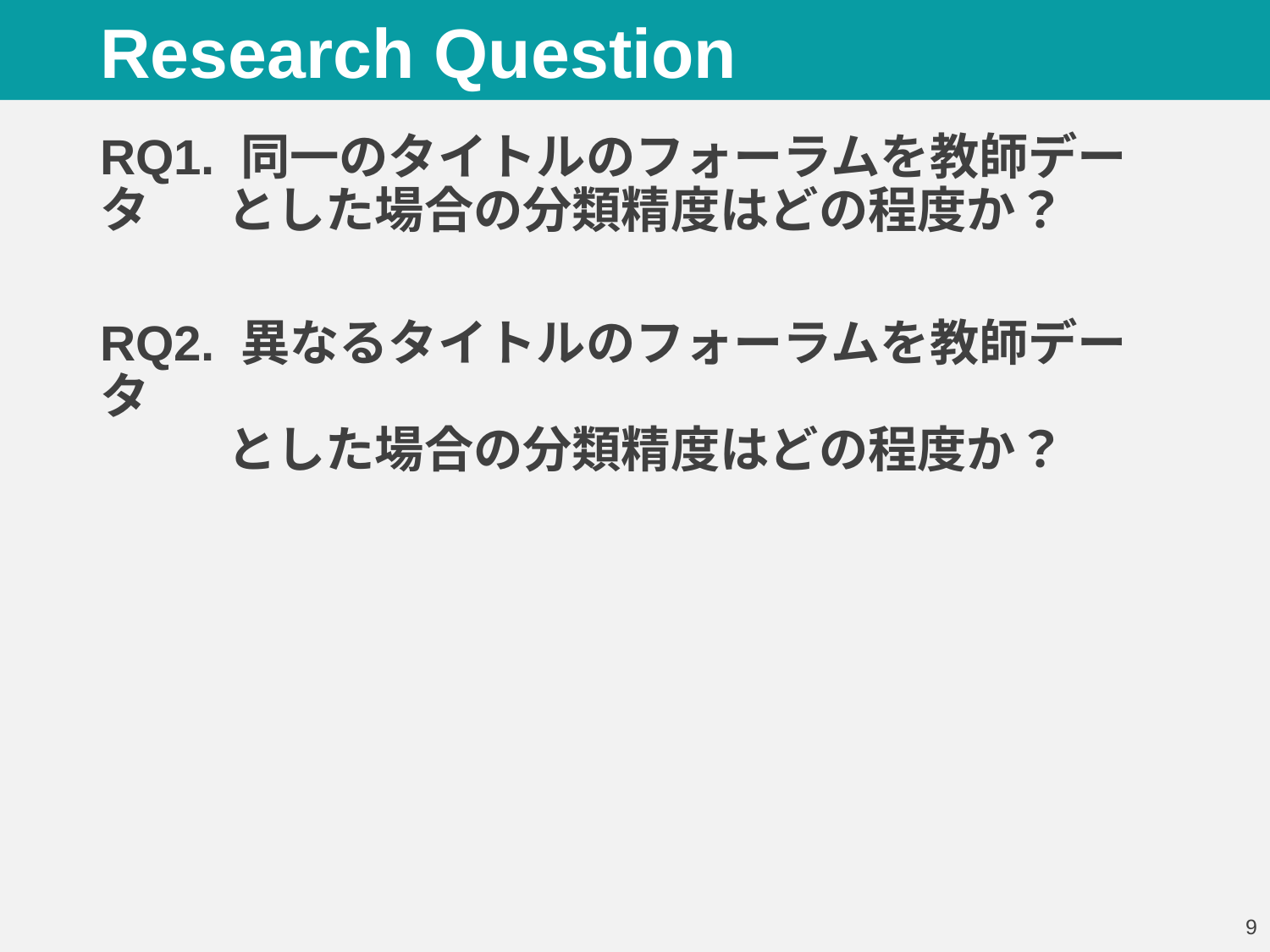

# Research Question
RQ1. 同一のタイトルのフォーラムを教師データ	とした場合の分類精度はどの程度か？

RQ2. 異なるタイトルのフォーラムを教師データ
	とした場合の分類精度はどの程度か？
9